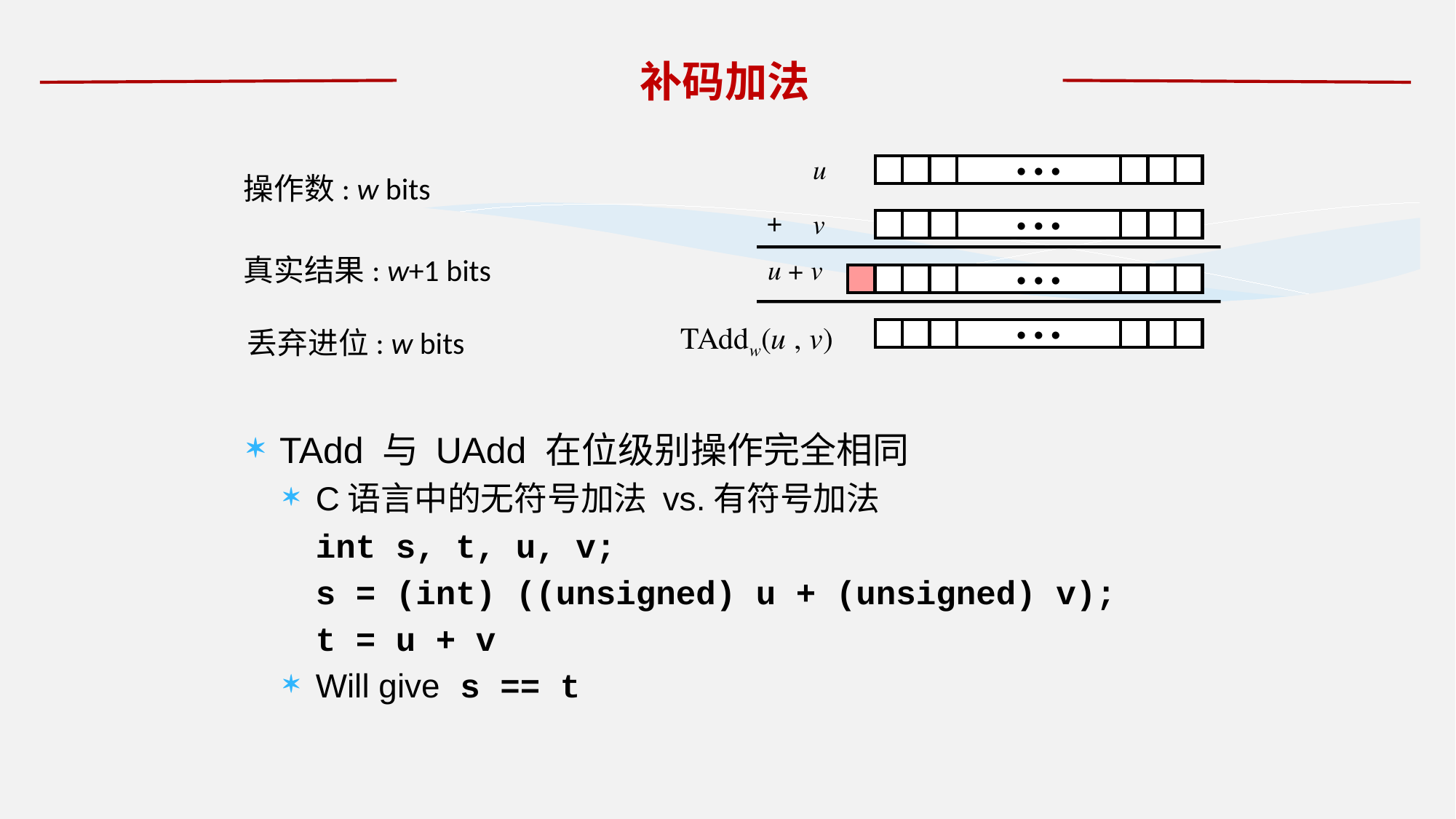

# 补码加法
u

• • •

操作数: w bits
+
v

• • •

真实结果: w+1 bits

u + v

• • •

TAddw(u , v)
丢弃进位: w bits

• • •

TAdd 与 UAdd 在位级别操作完全相同
C语言中的无符号加法 vs.有符号加法
	int s, t, u, v;
	s = (int) ((unsigned) u + (unsigned) v);
 	t = u + v
Will give s == t